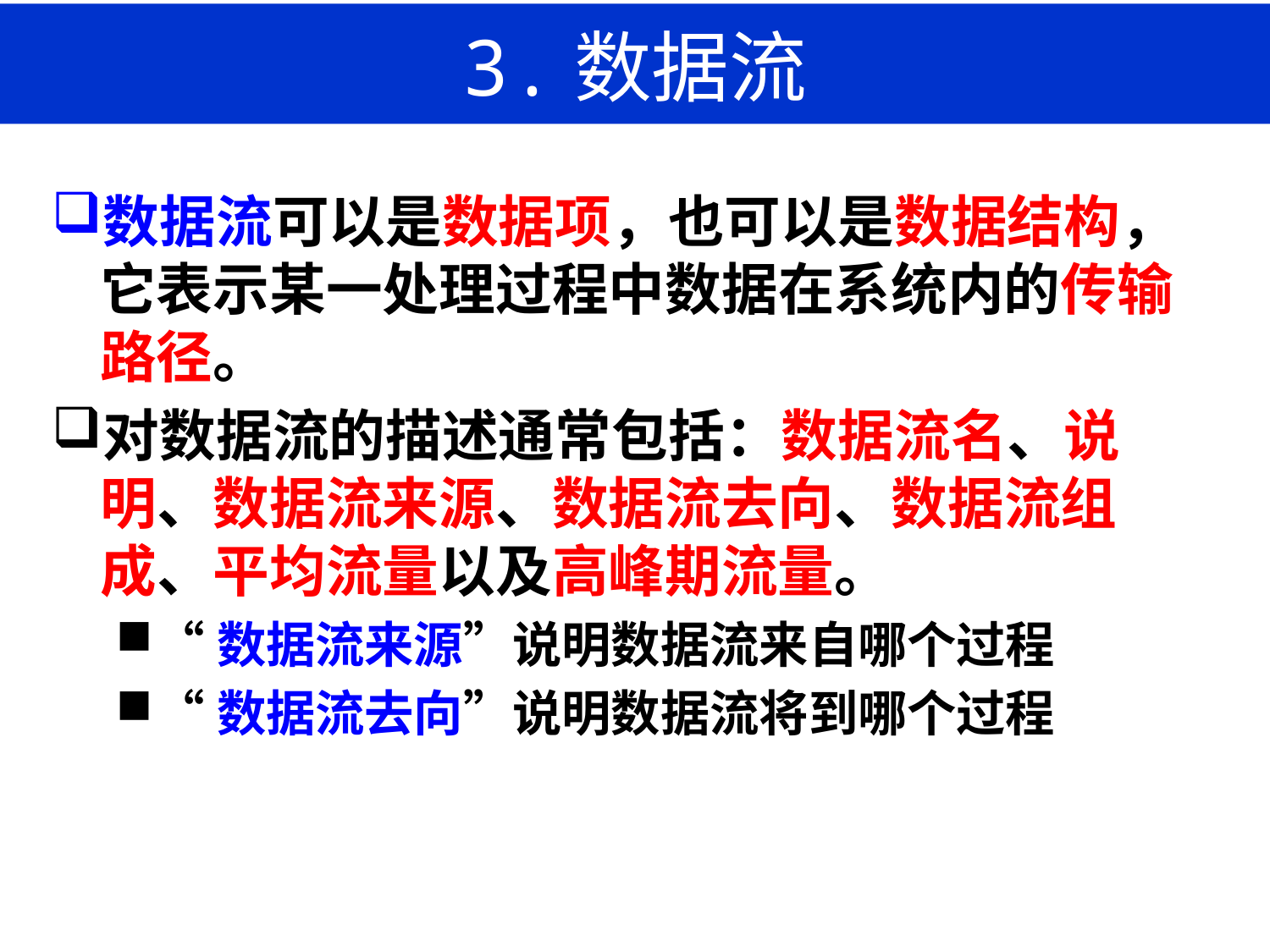

# 3.数据流
数据流可以是数据项，也可以是数据结构，它表示某一处理过程中数据在系统内的传输路径。
对数据流的描述通常包括：数据流名、说明、数据流来源、数据流去向、数据流组成、平均流量以及高峰期流量。
“数据流来源”说明数据流来自哪个过程
“数据流去向”说明数据流将到哪个过程